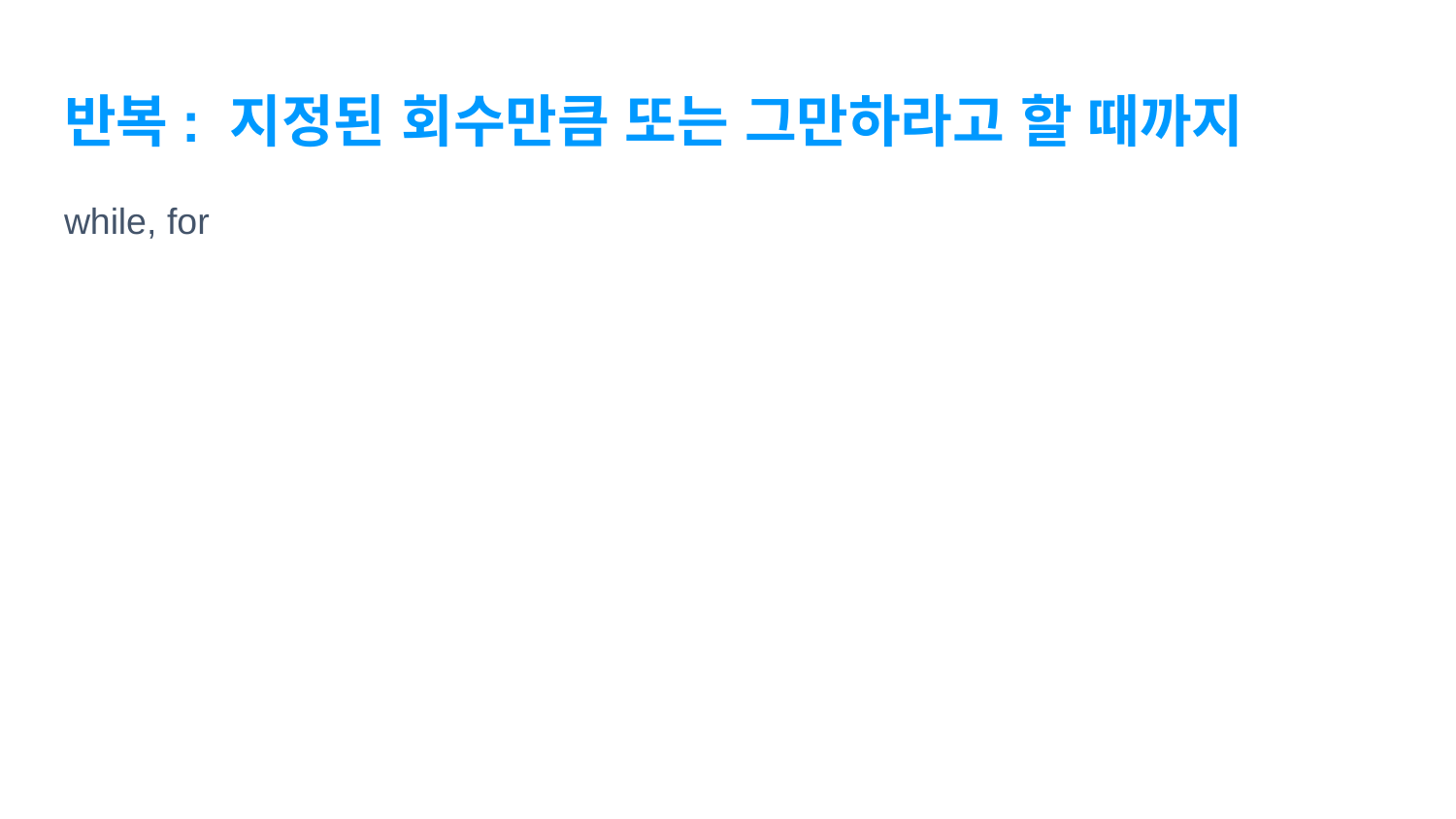

# 반복: 지정된 회수만큼 또는 그만하라고 할 때까지
while, for